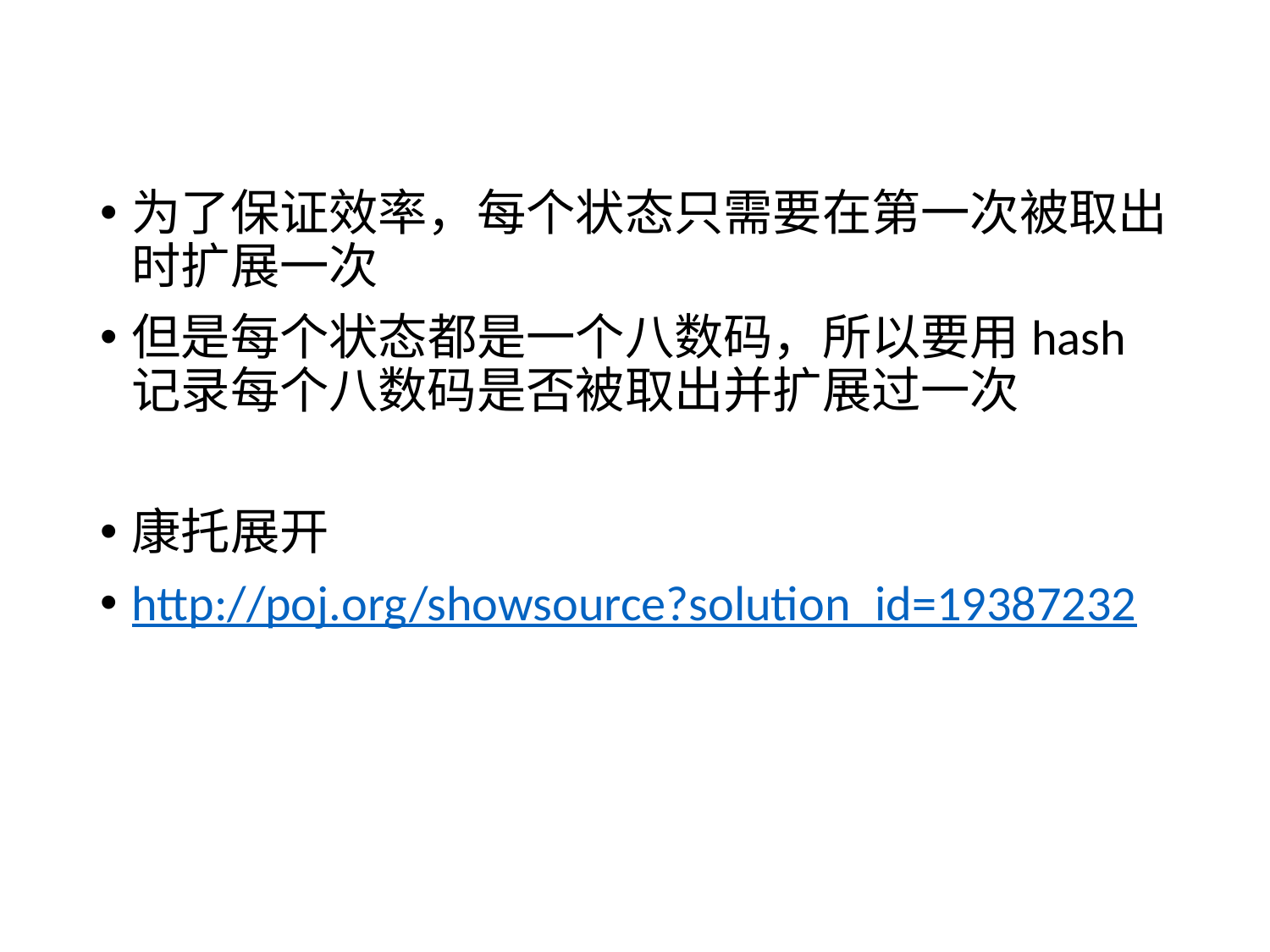

为了保证效率，每个状态只需要在第一次被取出时扩展一次
但是每个状态都是一个八数码，所以要用hash记录每个八数码是否被取出并扩展过一次

康托展开
http://poj.org/showsource?solution_id=19387232